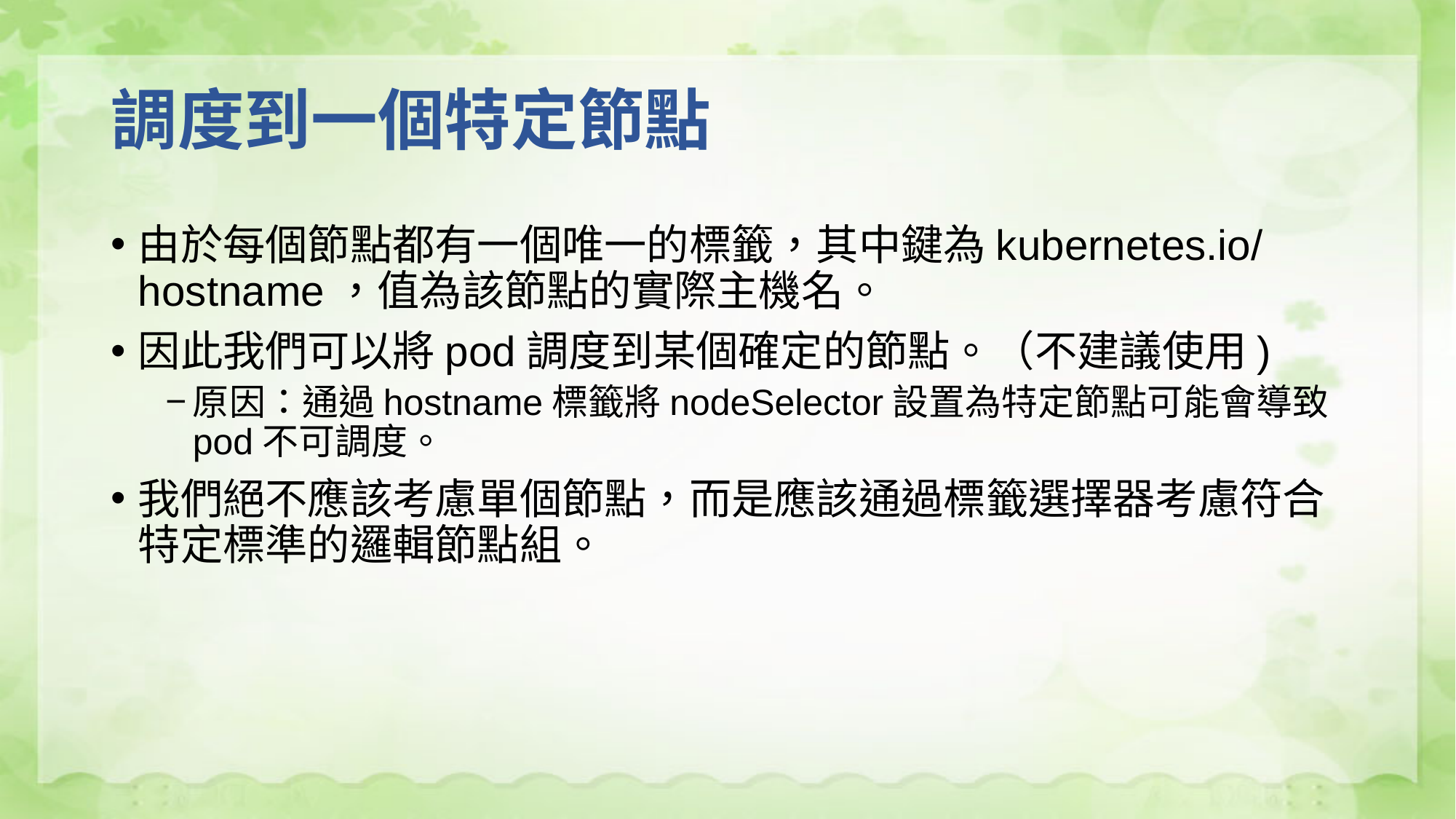

# 調度到一個特定節點
由於每個節點都有一個唯一的標籤，其中鍵為kubernetes.io/hostname，值為該節點的實際主機名。
因此我們可以將pod調度到某個確定的節點。（不建議使用)
原因：通過hostname標籤將nodeSelector設置為特定節點可能會導致pod不可調度。
我們絕不應該考慮單個節點，而是應該通過標籤選擇器考慮符合特定標準的邏輯節點組。